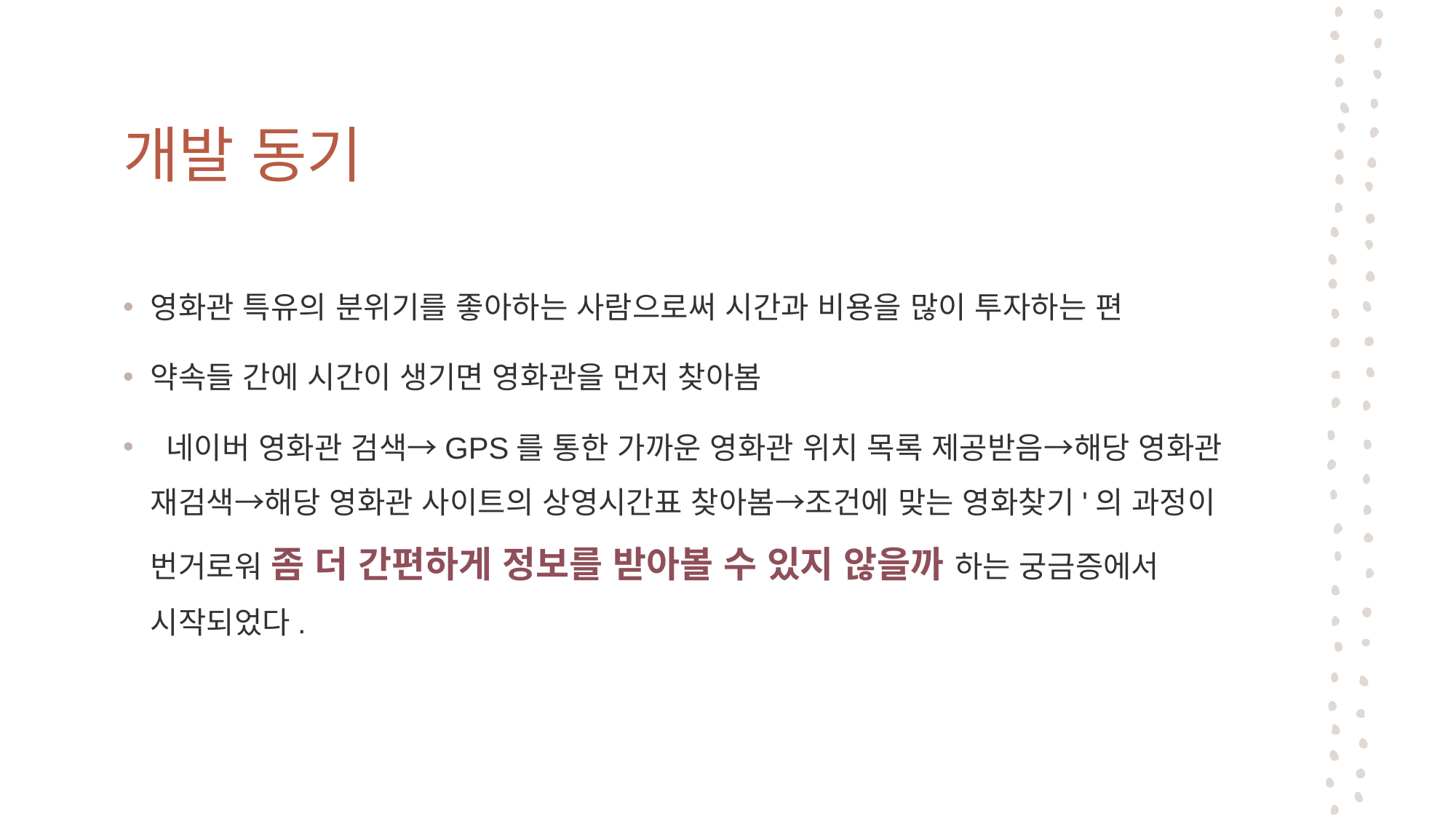

개발 동기
영화관 특유의 분위기를 좋아하는 사람으로써 시간과 비용을 많이 투자하는 편
약속들 간에 시간이 생기면 영화관을 먼저 찾아봄
 네이버 영화관 검색→GPS를 통한 가까운 영화관 위치 목록 제공받음→해당 영화관 재검색→해당 영화관 사이트의 상영시간표 찾아봄→조건에 맞는 영화찾기'의 과정이 번거로워 좀 더 간편하게 정보를 받아볼 수 있지 않을까 하는 궁금증에서 시작되었다.